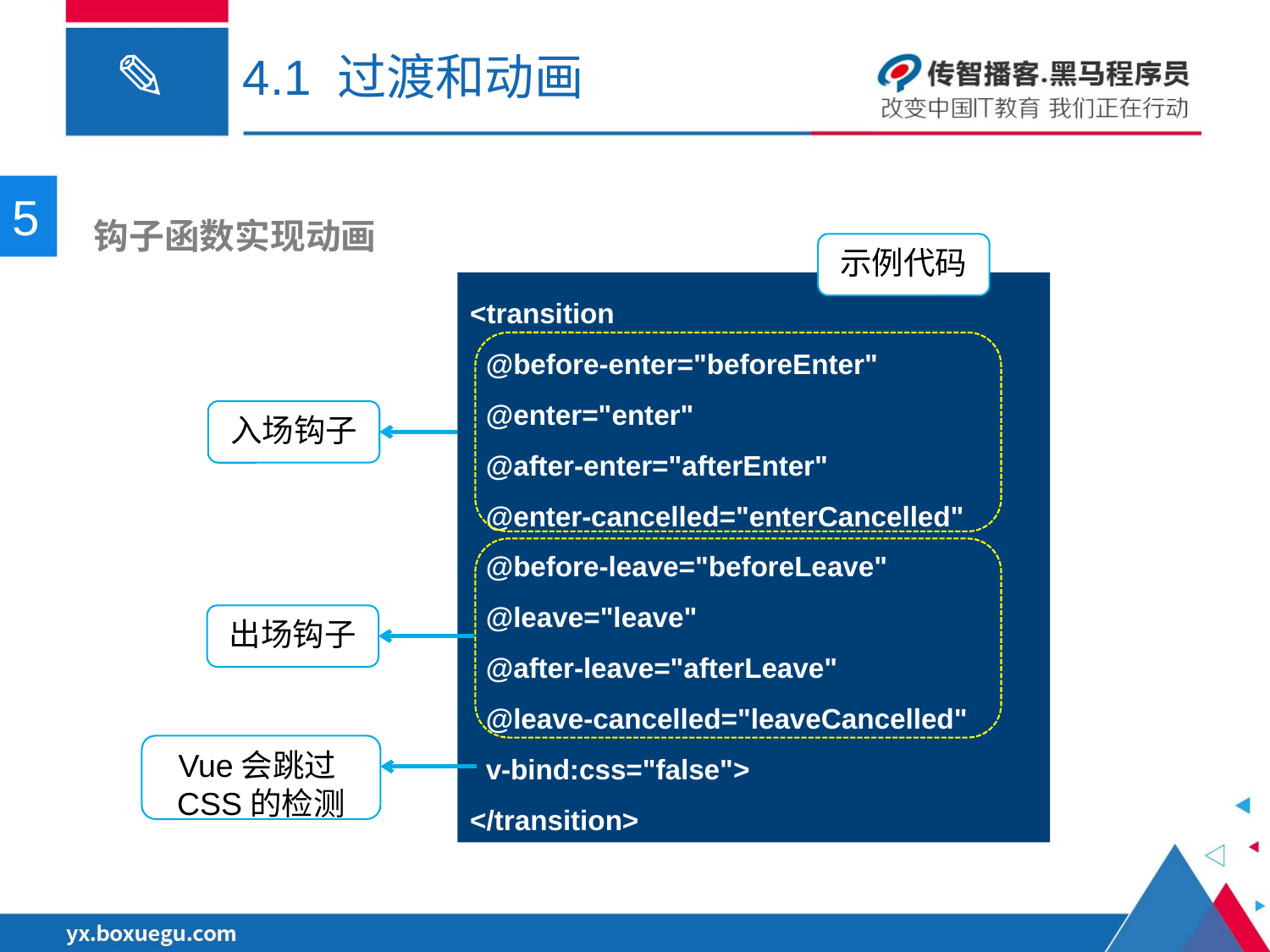

# 4.1 过渡和动画

5
  钩子函数实现动画
示例代码
<transition
  @before-enter="beforeEnter"
  @enter="enter"
  @after-enter="afterEnter"
  @enter-cancelled="enterCancelled"
  @before-leave="beforeLeave"
  @leave="leave"
  @after-leave="afterLeave"
  @leave-cancelled="leaveCancelled"
  v-bind:css="false">
</transition>

入场钩子
出场钩子
Vue会跳过CSS的检测